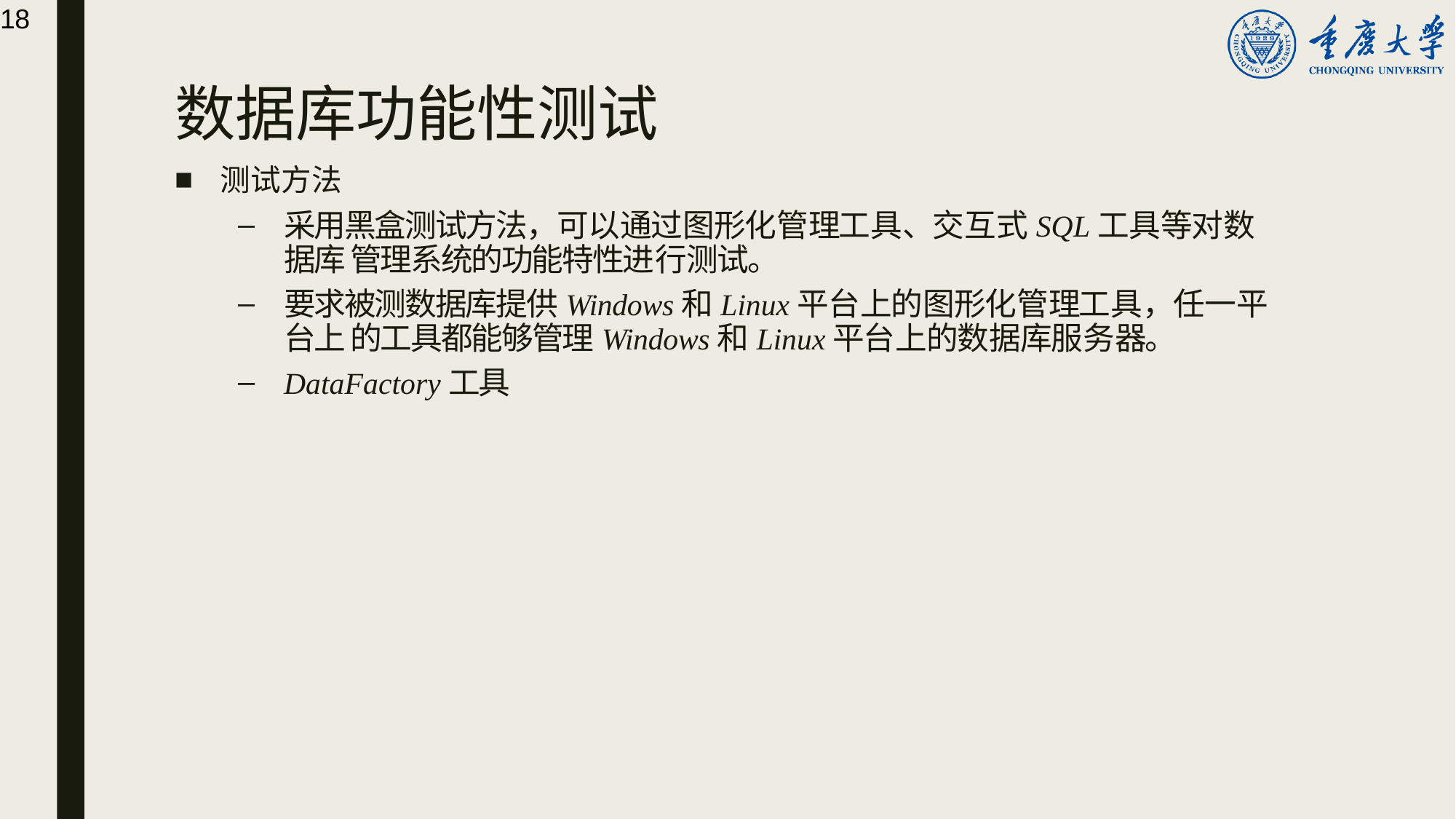

18
# 数据库功能性测试
测试方法
采用黑盒测试方法，可以通过图形化管理工具、交互式SQL工具等对数据库 管理系统的功能特性进行测试。
要求被测数据库提供Windows和Linux平台上的图形化管理工具，任一平台上 的工具都能够管理Windows和Linux平台上的数据库服务器。
DataFactory工具